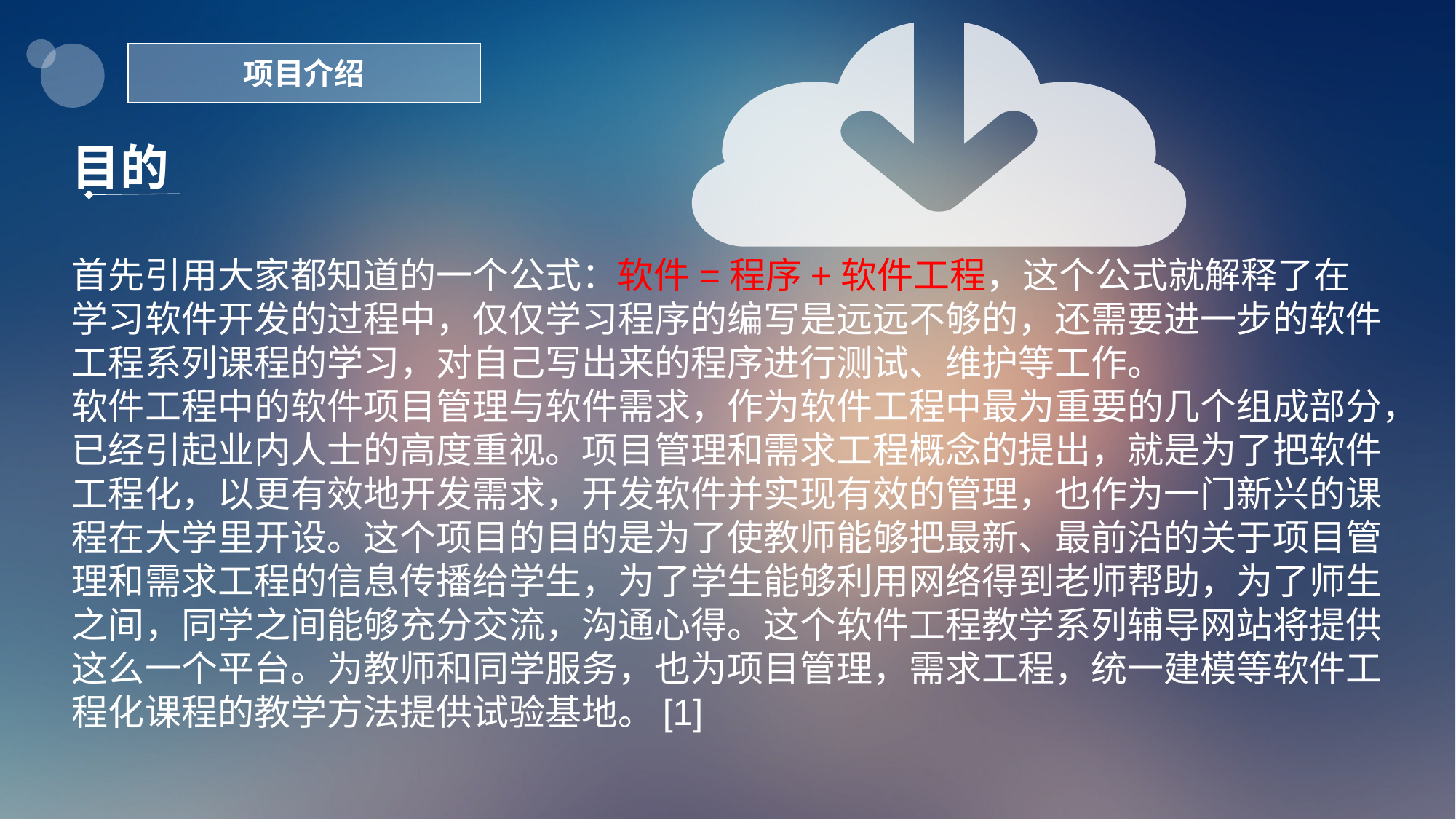

项目介绍
目的
首先引用大家都知道的一个公式：软件=程序+软件工程，这个公式就解释了在学习软件开发的过程中，仅仅学习程序的编写是远远不够的，还需要进一步的软件工程系列课程的学习，对自己写出来的程序进行测试、维护等工作。
软件工程中的软件项目管理与软件需求，作为软件工程中最为重要的几个组成部分，已经引起业内人士的高度重视。项目管理和需求工程概念的提出，就是为了把软件工程化，以更有效地开发需求，开发软件并实现有效的管理，也作为一门新兴的课程在大学里开设。这个项目的目的是为了使教师能够把最新、最前沿的关于项目管理和需求工程的信息传播给学生，为了学生能够利用网络得到老师帮助，为了师生之间，同学之间能够充分交流，沟通心得。这个软件工程教学系列辅导网站将提供这么一个平台。为教师和同学服务，也为项目管理，需求工程，统一建模等软件工程化课程的教学方法提供试验基地。[1]